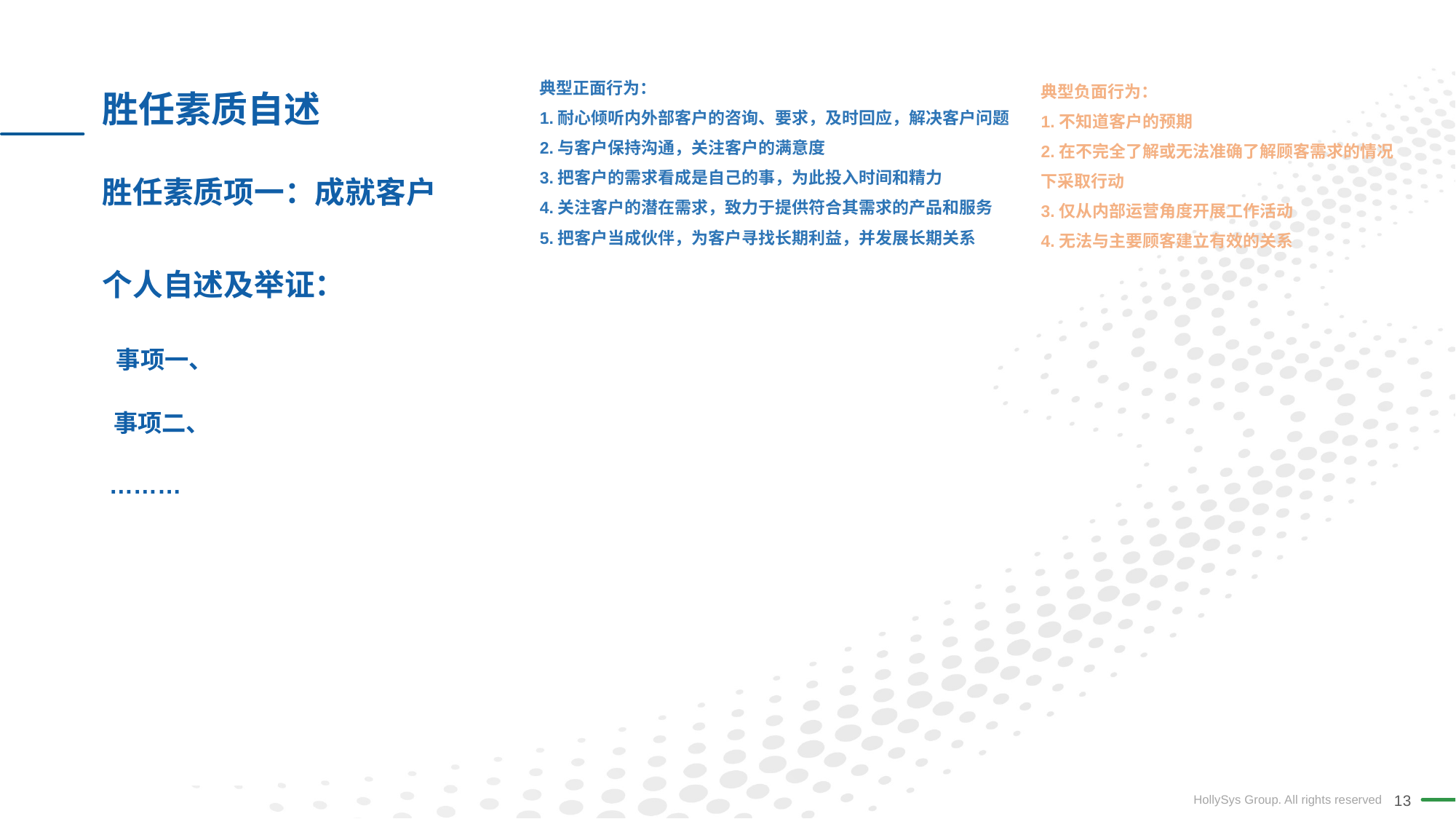

# 胜任素质自述
典型正面行为：
1.耐心倾听内外部客户的咨询、要求，及时回应，解决客户问题
2.与客户保持沟通，关注客户的满意度
3.把客户的需求看成是自己的事，为此投入时间和精力
4.关注客户的潜在需求，致力于提供符合其需求的产品和服务
5.把客户当成伙伴，为客户寻找长期利益，并发展长期关系
典型负面行为：
1.不知道客户的预期
2.在不完全了解或无法准确了解顾客需求的情况下采取行动
3.仅从内部运营角度开展工作活动
4.无法与主要顾客建立有效的关系
胜任素质项一：成就客户
个人自述及举证：
 事项一、
 事项二、
 ………